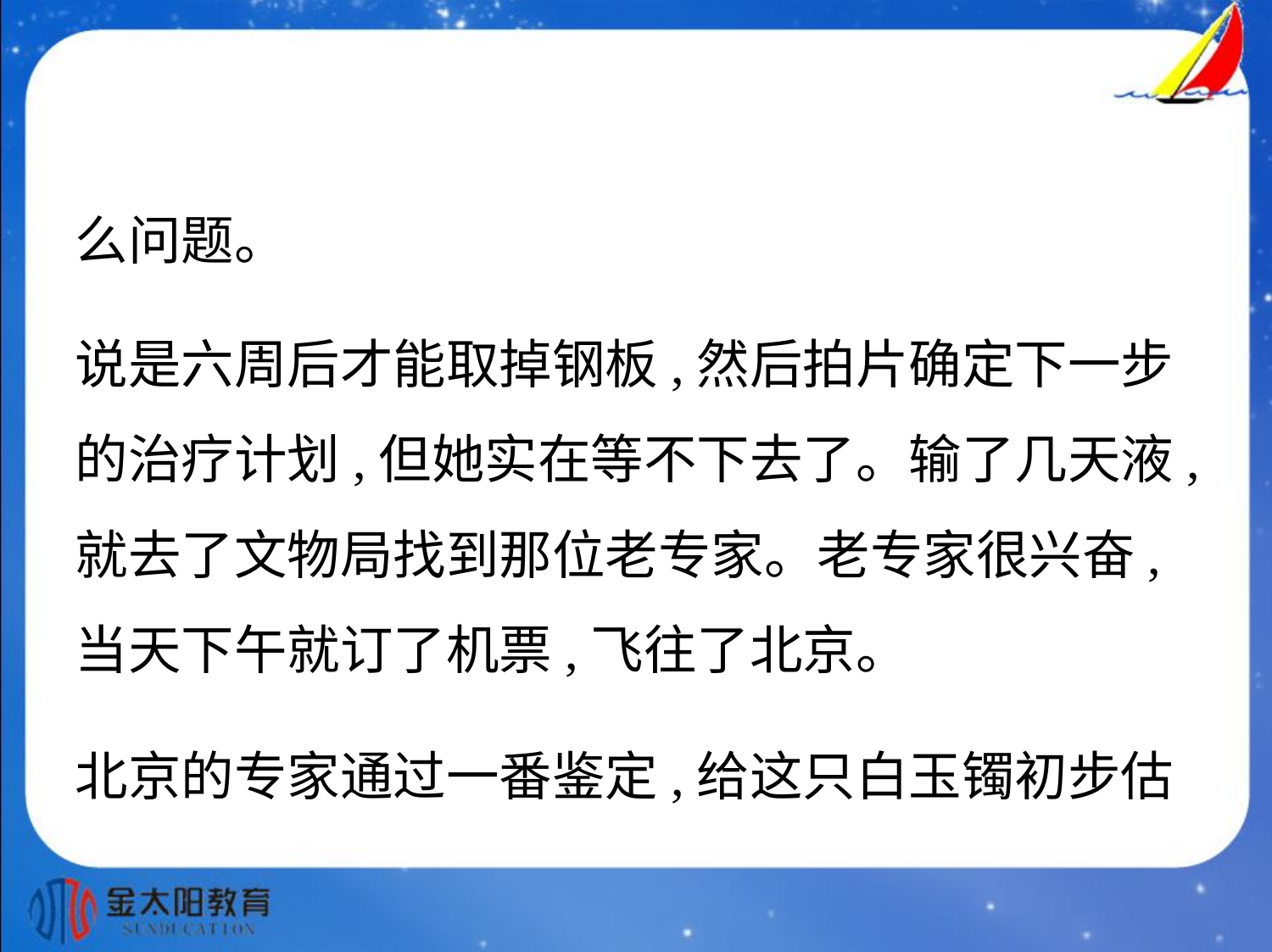

么问题。
说是六周后才能取掉钢板,然后拍片确定下一步
的治疗计划,但她实在等不下去了。输了几天液,
就去了文物局找到那位老专家。老专家很兴奋,
当天下午就订了机票,飞往了北京。
北京的专家通过一番鉴定,给这只白玉镯初步估